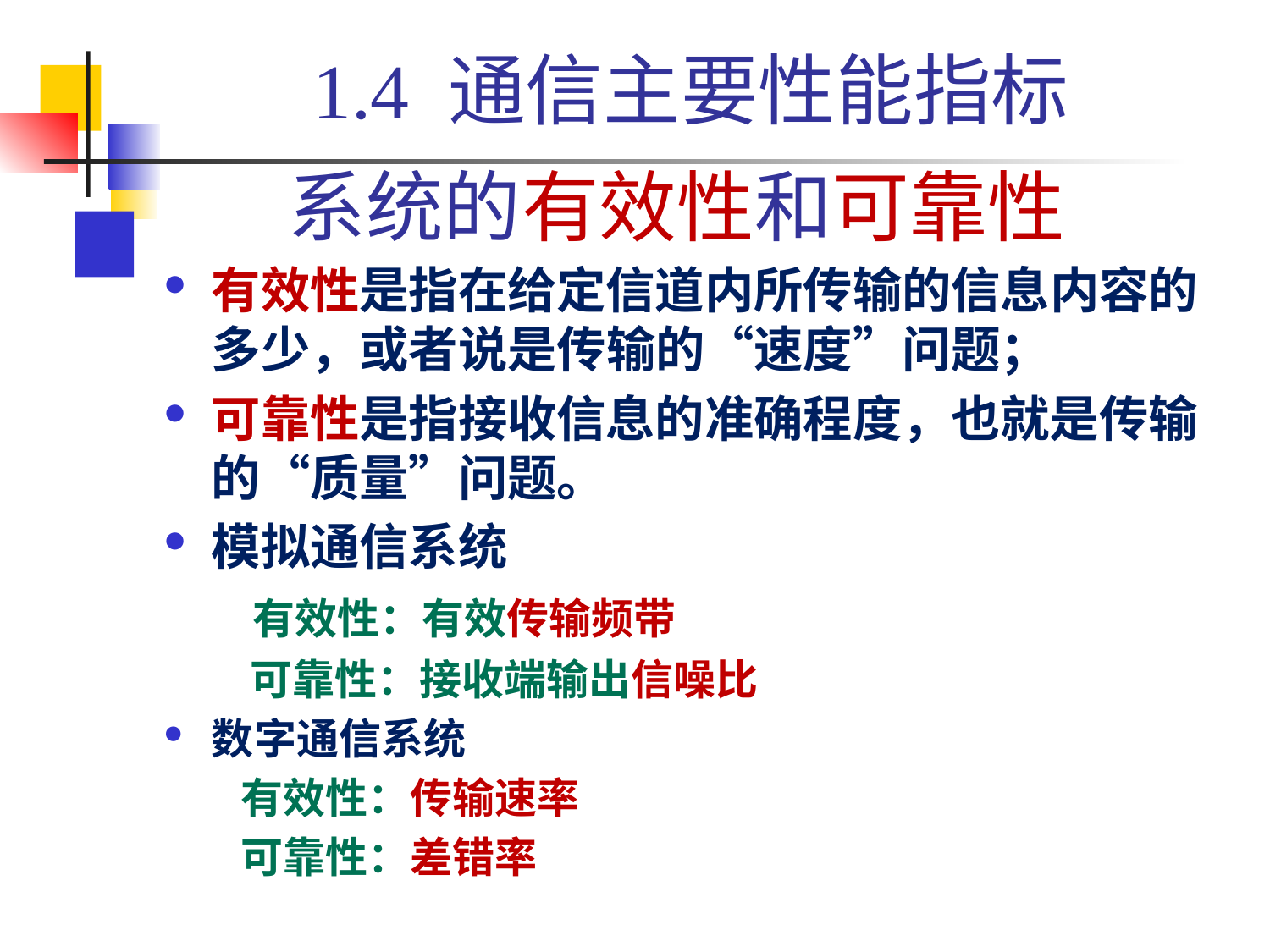

# 1.4 通信主要性能指标
系统的有效性和可靠性
有效性是指在给定信道内所传输的信息内容的多少，或者说是传输的“速度”问题；
可靠性是指接收信息的准确程度，也就是传输的“质量”问题。
模拟通信系统
       有效性：有效传输频带
        可靠性：接收端输出信噪比
数字通信系统
       有效性：传输速率
       可靠性：差错率